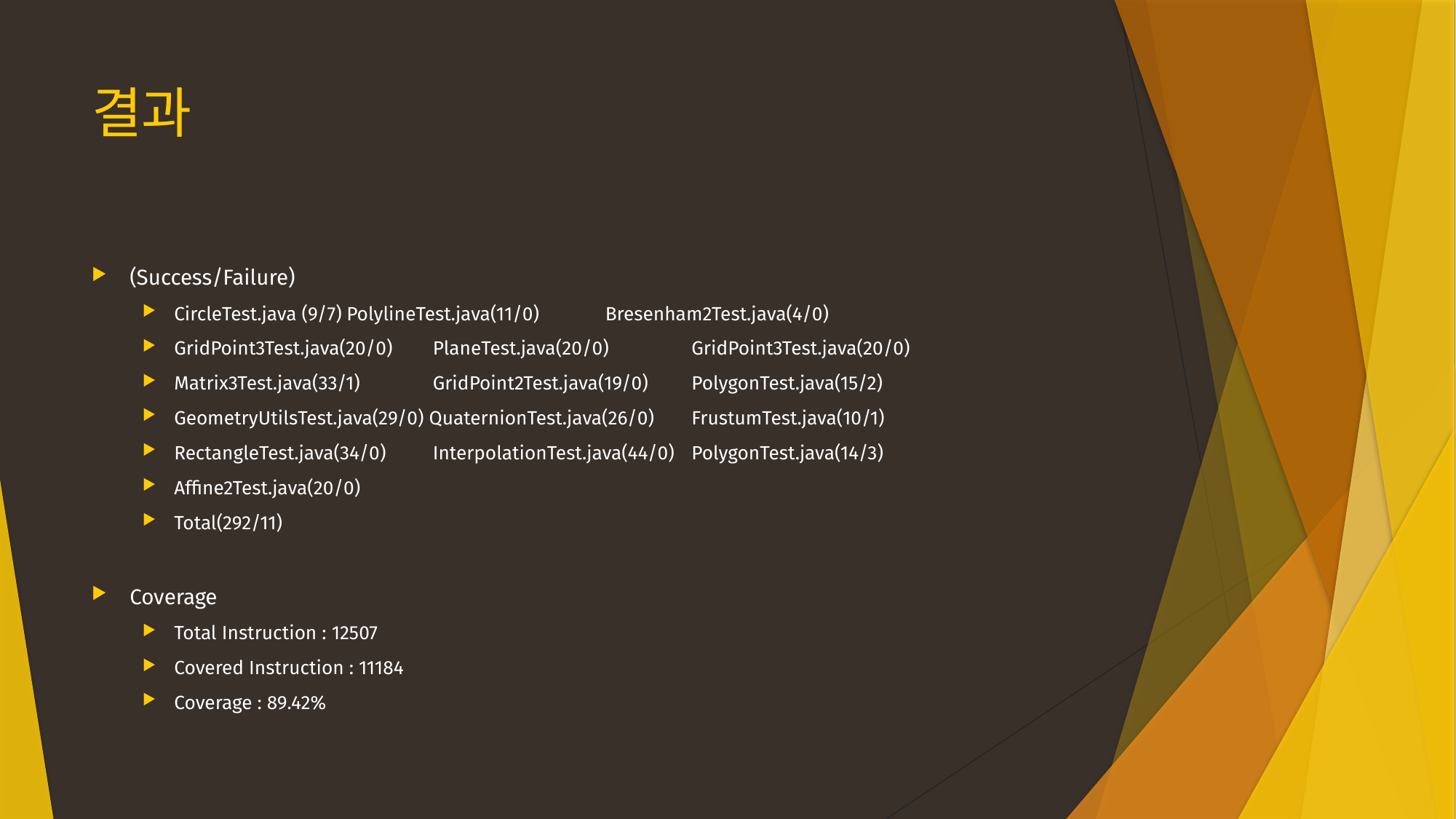

# 결과
(Success/Failure)
CircleTest.java (9/7)		PolylineTest.java(11/0)		Bresenham2Test.java(4/0)
GridPoint3Test.java(20/0) 	PlaneTest.java(20/0)			GridPoint3Test.java(20/0)
Matrix3Test.java(33/1)		GridPoint2Test.java(19/0) 		PolygonTest.java(15/2)
GeometryUtilsTest.java(29/0) QuaternionTest.java(26/0)		FrustumTest.java(10/1)
RectangleTest.java(34/0)	InterpolationTest.java(44/0)		PolygonTest.java(14/3)
Affine2Test.java(20/0)
Total(292/11)

Coverage
Total Instruction : 12507
Covered Instruction : 11184
Coverage : 89.42%